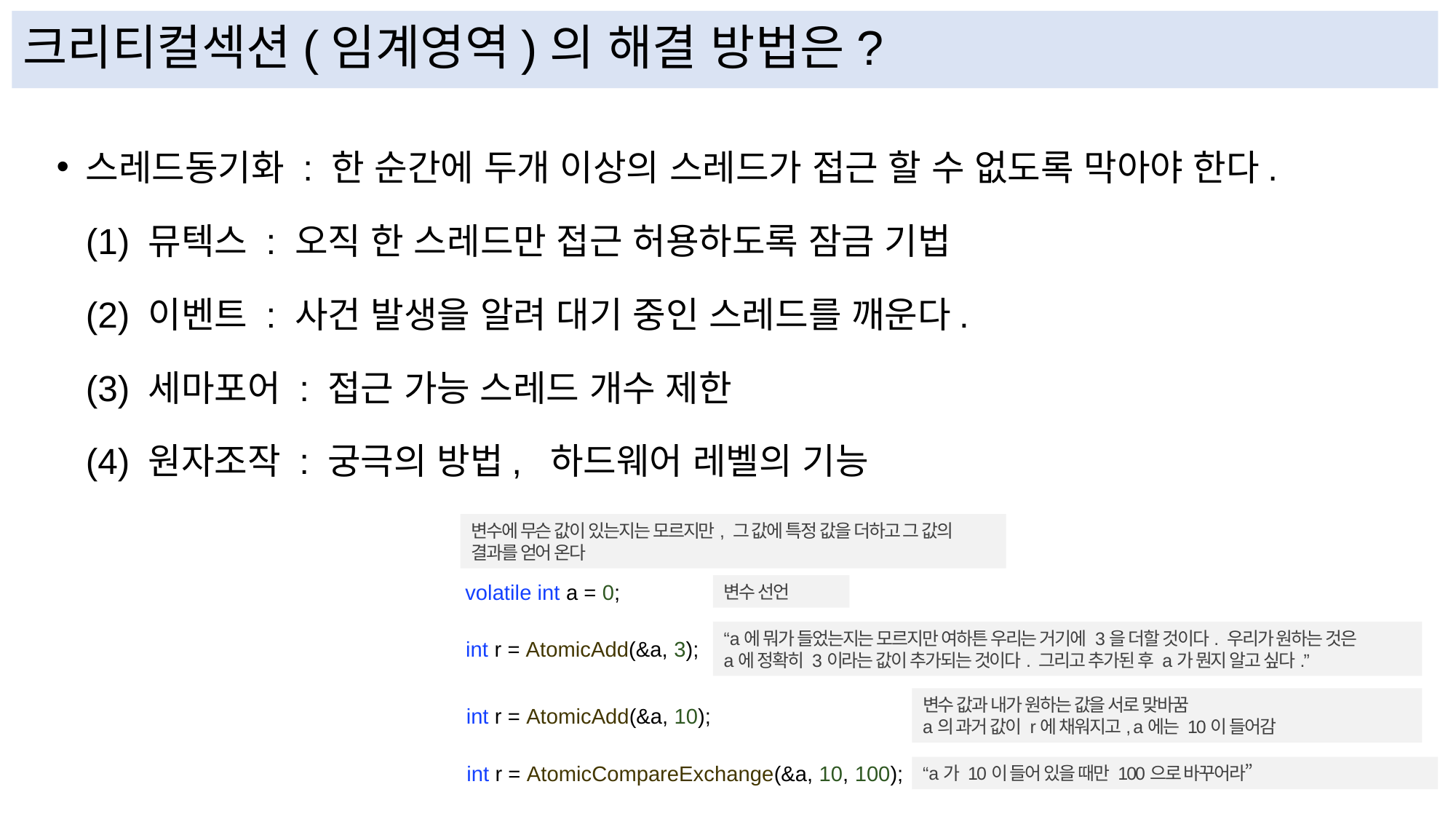

# 크리티컬섹션(임계영역)의 해결 방법은?
스레드동기화 : 한 순간에 두개 이상의 스레드가 접근 할 수 없도록 막아야 한다.
(1) 뮤텍스 : 오직 한 스레드만 접근 허용하도록 잠금 기법
(2) 이벤트 : 사건 발생을 알려 대기 중인 스레드를 깨운다.
(3) 세마포어 : 접근 가능 스레드 개수 제한
(4) 원자조작 : 궁극의 방법,  하드웨어 레벨의 기능
변수에 무슨 값이 있는지는 모르지만, 그 값에 특정 값을 더하고 그 값의 결과를 얻어 온다
volatile int a = 0;
변수 선언
“a에 뭐가 들었는지는 모르지만 여하튼 우리는 거기에 3을 더할 것이다. 우리가 원하는 것은
a에 정확히 3이라는 값이 추가되는 것이다. 그리고 추가된 후 a가 뭔지 알고 싶다.”
int r = AtomicAdd(&a, 3);
변수 값과 내가 원하는 값을 서로 맞바꿈
a의 과거 값이 r에 채워지고, a에는 10이 들어감
int r = AtomicAdd(&a, 10);
int r = AtomicCompareExchange(&a, 10, 100);
“a가 10이 들어 있을 때만 100으로 바꾸어라”